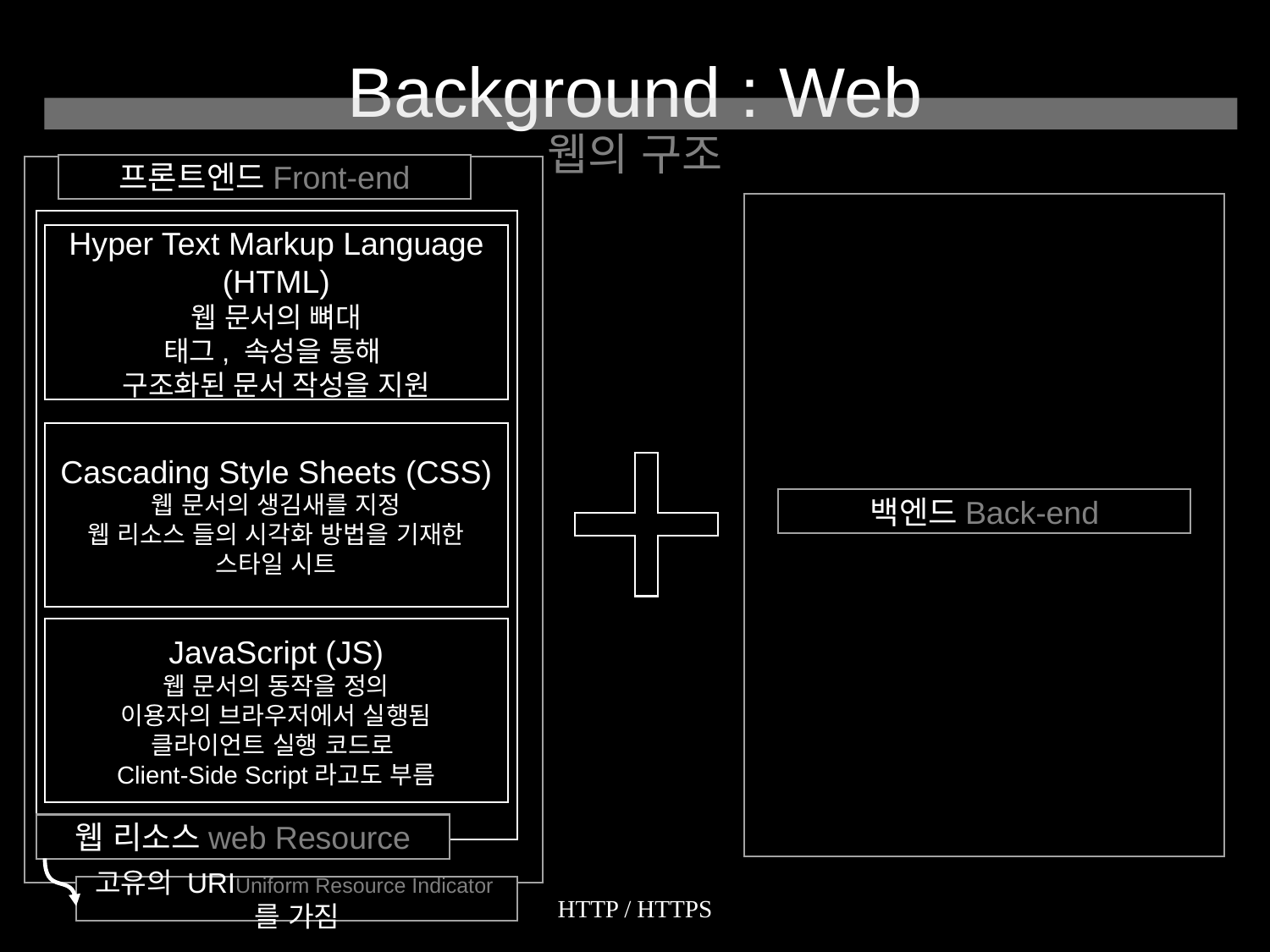

# Background : Web 웹의 구조

프론트엔드Front-end

Hyper Text Markup Language (HTML)
웹 문서의 뼈대
태그, 속성을 통해
구조화된 문서 작성을 지원
Cascading Style Sheets (CSS)
웹 문서의 생김새를 지정
웹 리소스 들의 시각화 방법을 기재한 스타일 시트

백엔드Back-end
JavaScript (JS)
웹 문서의 동작을 정의
이용자의 브라우저에서 실행됨
클라이언트 실행 코드로
Client-Side Script라고도 부름
웹 리소스web Resource
고유의 URIUniform Resource Indicator를 가짐
HTTP / HTTPS